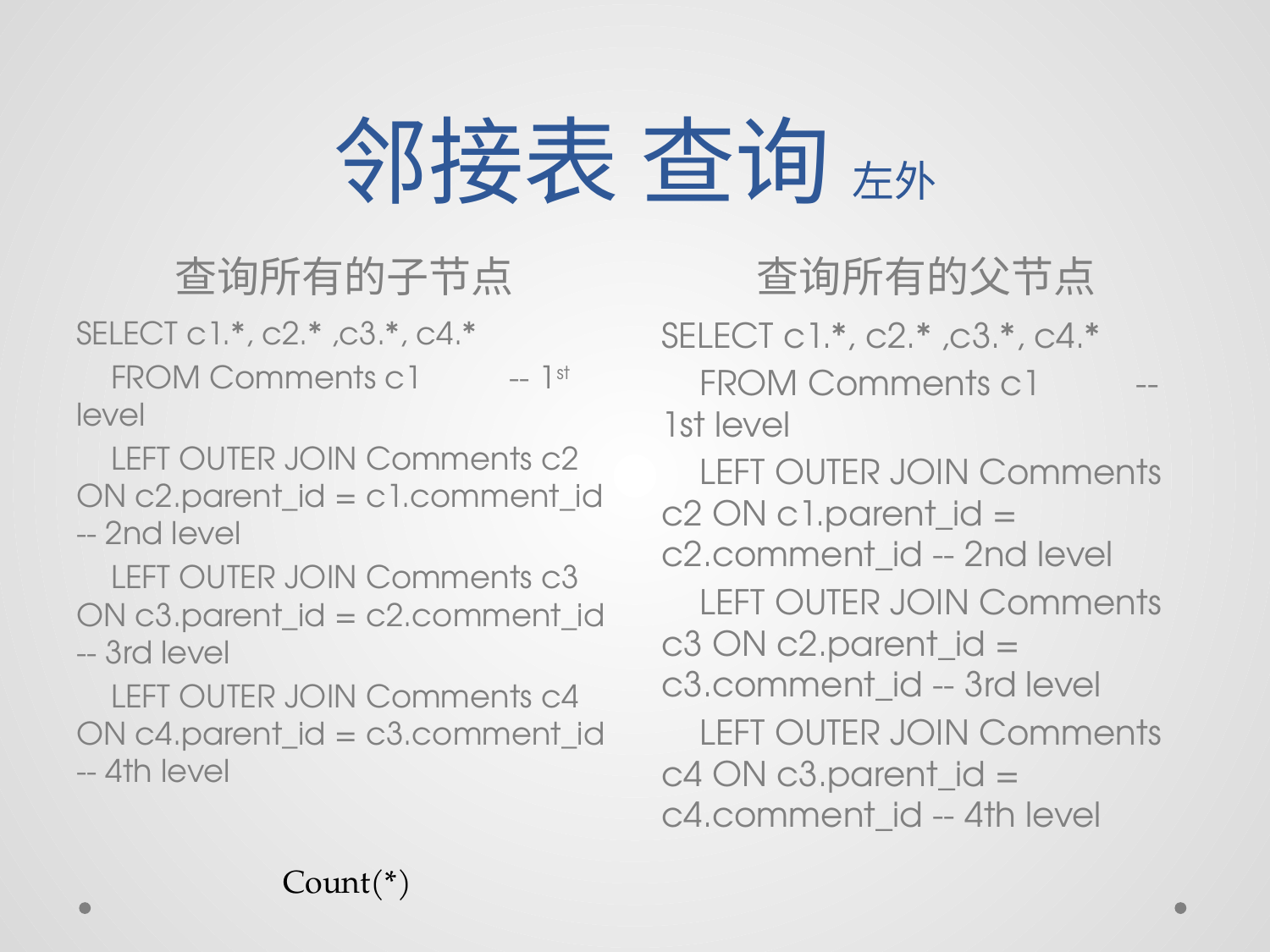

# 邻接表 查询 左外
查询所有的子节点
查询所有的父节点
SELECT c1.*, c2.* ,c3.*, c4.*
    FROM Comments c1          -- 1st level
    LEFT OUTER JOIN Comments c2 ON c2.parent_id = c1.comment_id -- 2nd level
    LEFT OUTER JOIN Comments c3 ON c3.parent_id = c2.comment_id -- 3rd level
    LEFT OUTER JOIN Comments c4 ON c4.parent_id = c3.comment_id -- 4th level

SELECT c1.*, c2.* ,c3.*, c4.*
    FROM Comments c1          -- 1st level
    LEFT OUTER JOIN Comments c2 ON c1.parent_id = c2.comment_id -- 2nd level
    LEFT OUTER JOIN Comments c3 ON c2.parent_id = c3.comment_id -- 3rd level
    LEFT OUTER JOIN Comments c4 ON c3.parent_id = c4.comment_id -- 4th level

Count(*)